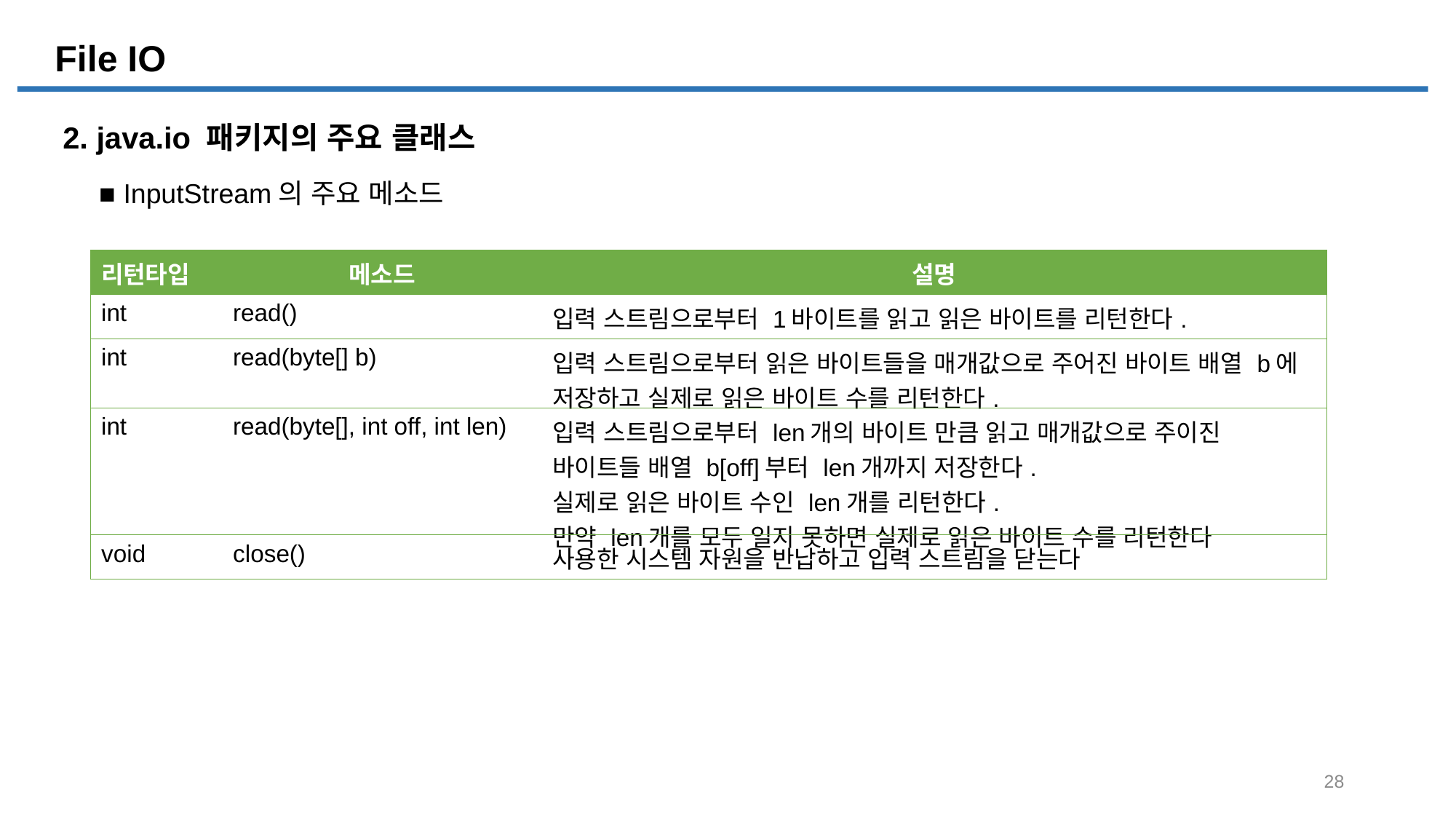

File IO

File IO
2. java.io 패키지의 주요 클래스
■ InputStream의 주요 메소드
| 리턴타입 | 메소드 | 설명 |
| --- | --- | --- |
| int | read() | 입력 스트림으로부터 1바이트를 읽고 읽은 바이트를 리턴한다. |
| int | read(byte[] b) | 입력 스트림으로부터 읽은 바이트들을 매개값으로 주어진 바이트 배열 b에 저장하고 실제로 읽은 바이트 수를 리턴한다. |
| int | read(byte[], int off, int len) | 입력 스트림으로부터 len개의 바이트 만큼 읽고 매개값으로 주이진 바이트들 배열 b[off]부터 len개까지 저장한다. 실제로 읽은 바이트 수인 len개를 리턴한다. 만약 len개를 모두 일지 못하면 실제로 읽은 바이트 수를 리턴한다 |
| void | close() | 사용한 시스템 자원을 반납하고 입력 스트림을 닫는다 |
28